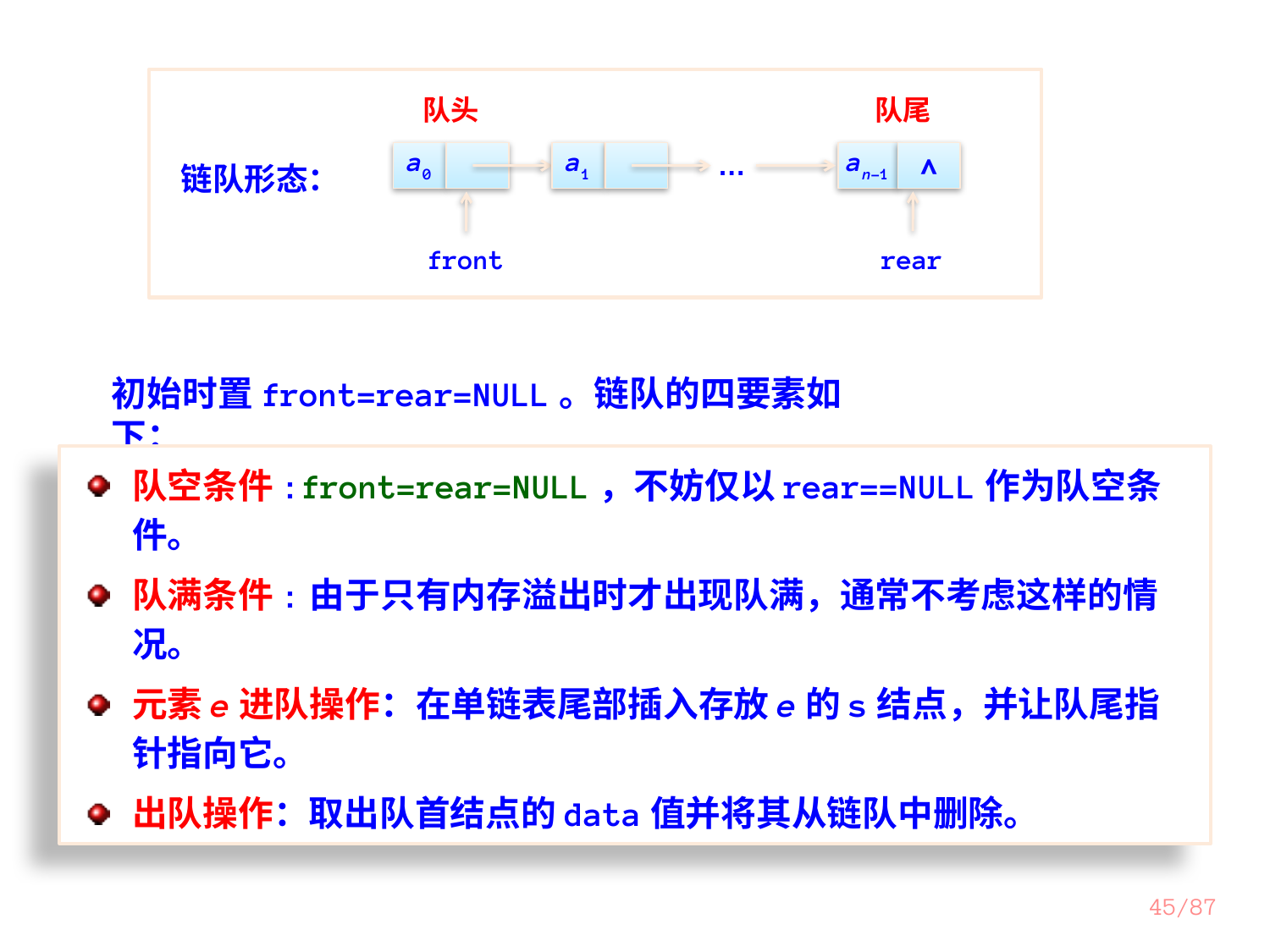

队头
队尾
a0

a1

an-1
∧

…

front
rear
链队形态：
初始时置front=rear=NULL。链队的四要素如下：
队空条件:front=rear=NULL，不妨仅以rear==NULL作为队空条件。
队满条件:由于只有内存溢出时才出现队满，通常不考虑这样的情况。
元素e进队操作：在单链表尾部插入存放e的s结点，并让队尾指针指向它。
出队操作：取出队首结点的data值并将其从链队中删除。
45/87